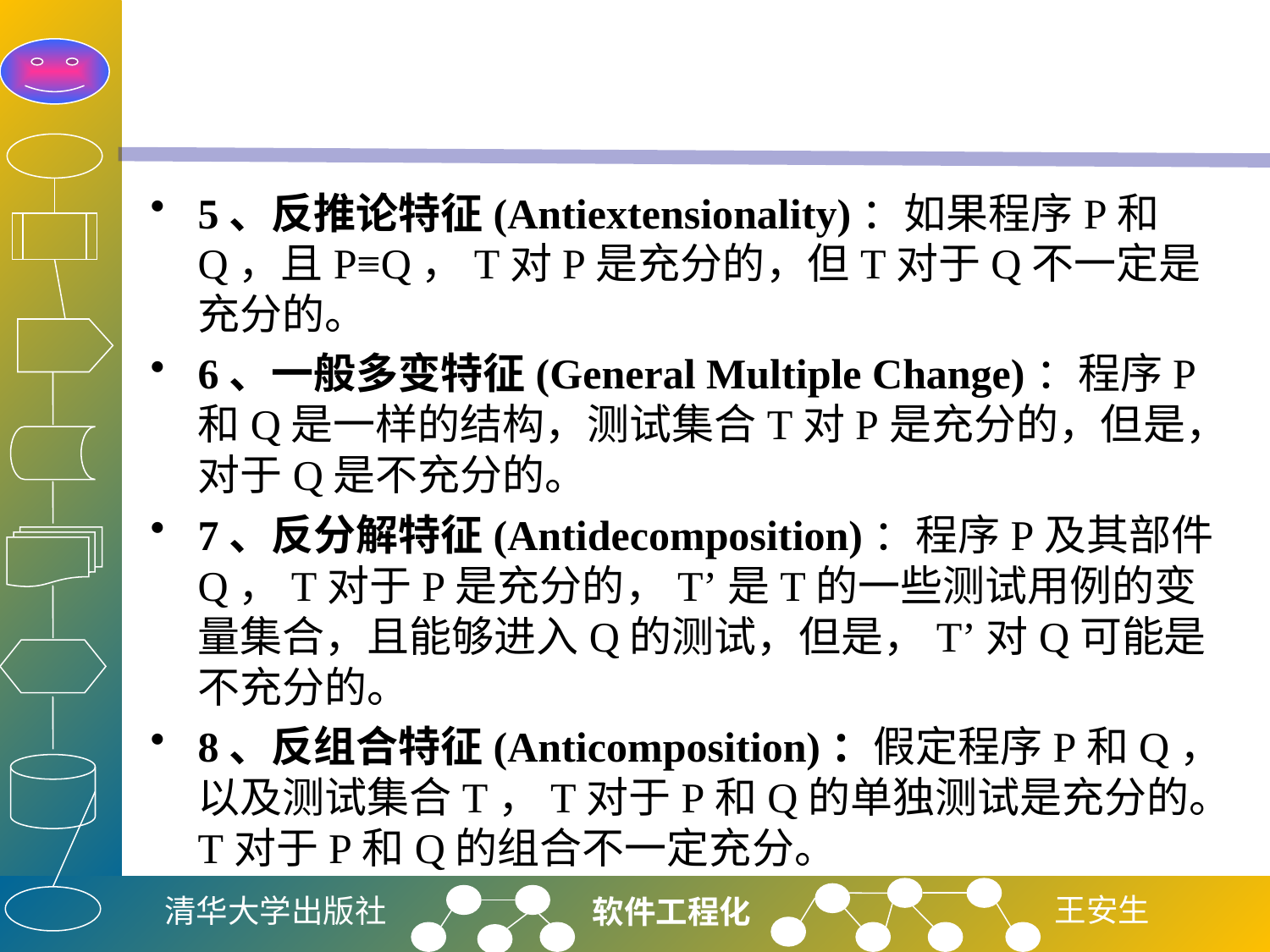

#
5、反推论特征(Antiextensionality)：如果程序P和Q，且P≡Q，T对P是充分的，但T对于Q不一定是充分的。
6、一般多变特征(General Multiple Change)：程序P和Q是一样的结构，测试集合T对P是充分的，但是，对于Q是不充分的。
7、反分解特征(Antidecomposition)：程序P及其部件Q，T对于P是充分的，T’是T的一些测试用例的变量集合，且能够进入Q的测试，但是，T’对Q可能是不充分的。
8、反组合特征(Anticomposition)：假定程序P和Q，以及测试集合T，T对于P和Q的单独测试是充分的。 T对于P和Q的组合不一定充分。